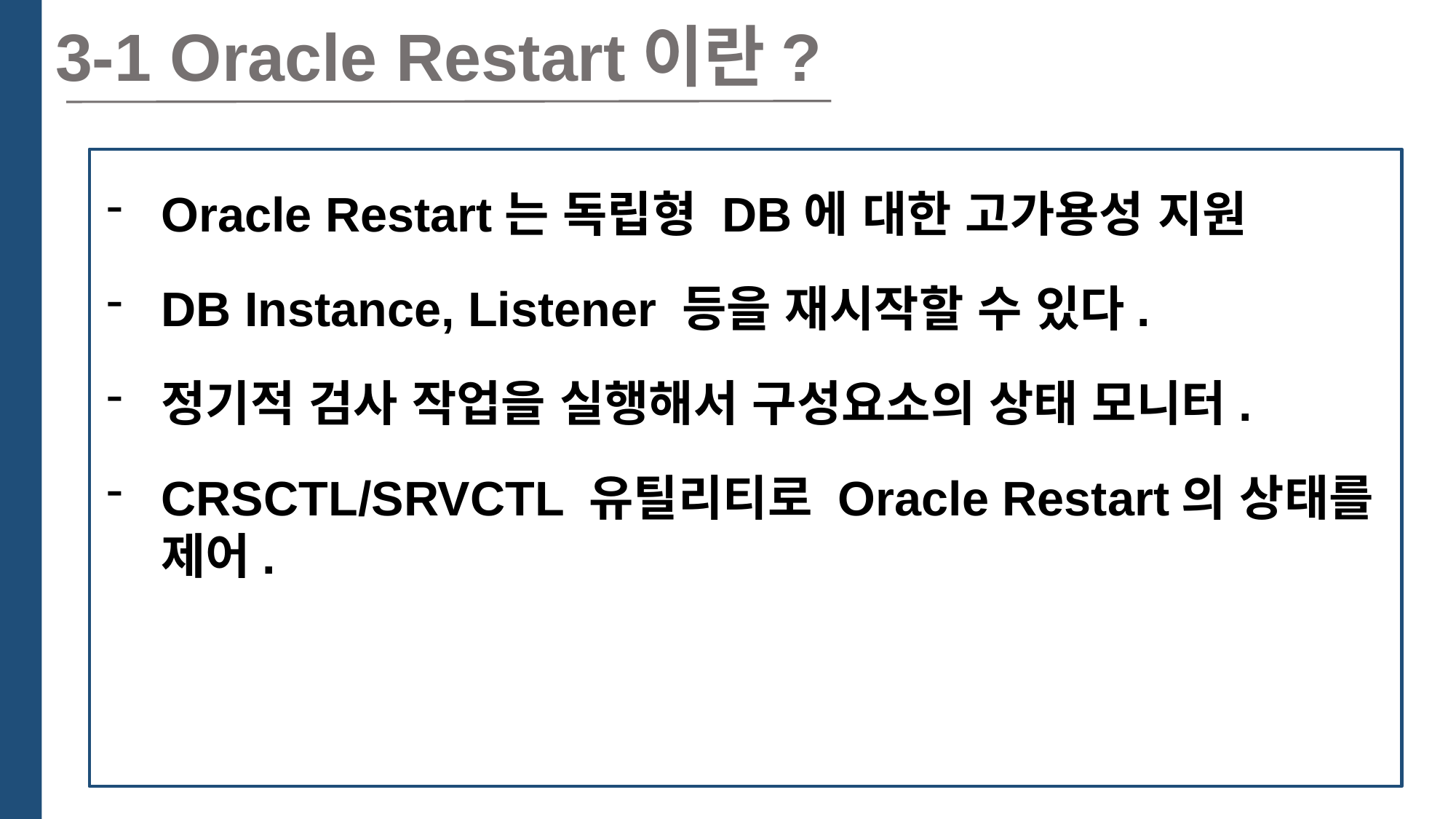

3-1 Oracle Restart이란?
Oracle Restart는 독립형 DB에 대한 고가용성 지원
DB Instance, Listener 등을 재시작할 수 있다.
정기적 검사 작업을 실행해서 구성요소의 상태 모니터.
CRSCTL/SRVCTL 유틸리티로 Oracle Restart의 상태를 제어.